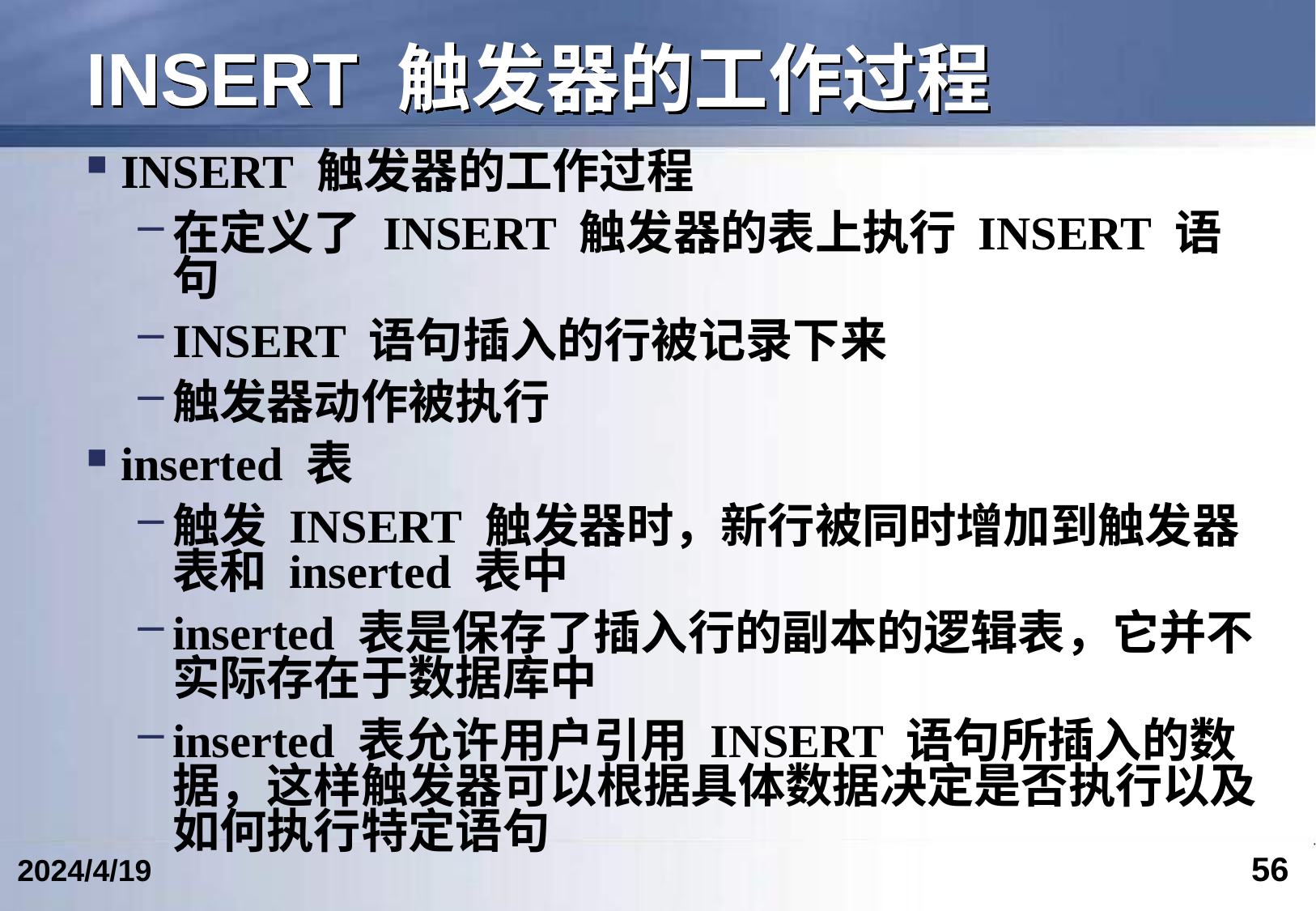

# INSERT 触发器的工作过程
INSERT 触发器的工作过程
在定义了 INSERT 触发器的表上执行 INSERT 语句
INSERT 语句插入的行被记录下来
触发器动作被执行
inserted 表
触发 INSERT 触发器时，新行被同时增加到触发器表和 inserted 表中
inserted 表是保存了插入行的副本的逻辑表，它并不实际存在于数据库中
inserted 表允许用户引用 INSERT 语句所插入的数据，这样触发器可以根据具体数据决定是否执行以及如何执行特定语句
56
2024/4/19